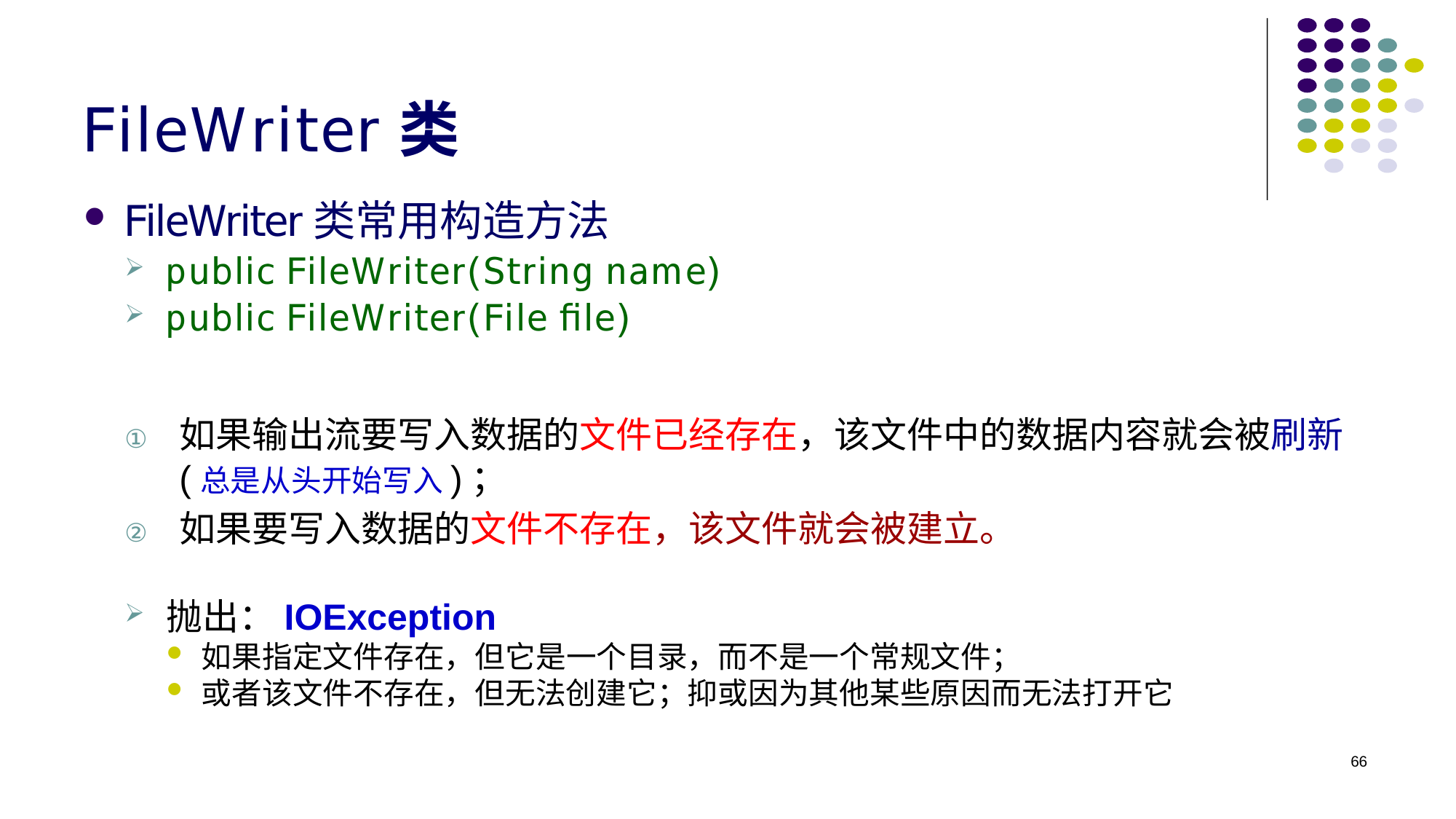

# FileWriter类
FileWriter类常用构造方法
public FileWriter(String name)
public FileWriter(File file)

如果输出流要写入数据的文件已经存在，该文件中的数据内容就会被刷新(总是从头开始写入)；
如果要写入数据的文件不存在，该文件就会被建立。

抛出：IOException
如果指定文件存在，但它是一个目录，而不是一个常规文件；
或者该文件不存在，但无法创建它；抑或因为其他某些原因而无法打开它

66